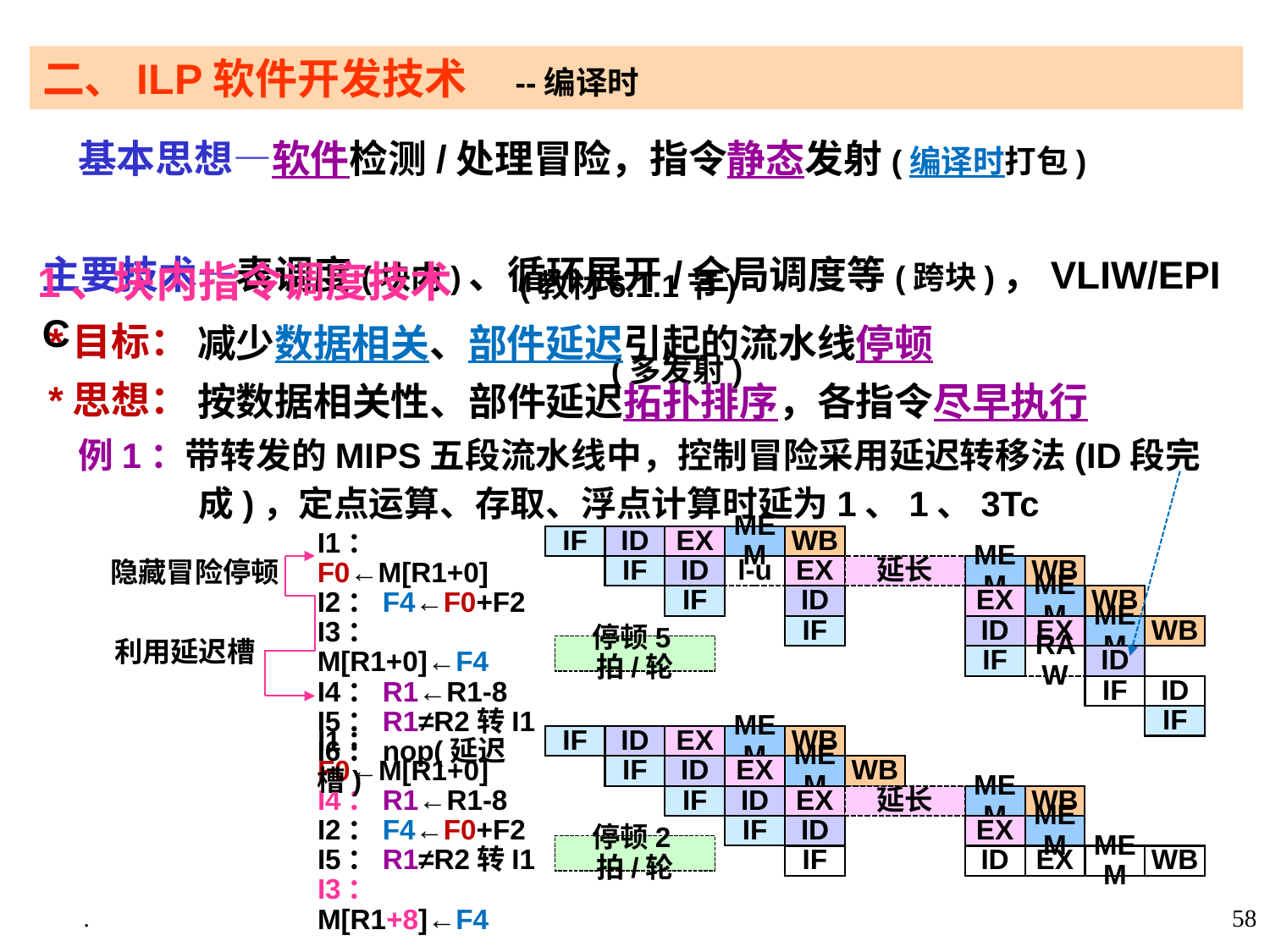

二、ILP软件开发技术    --编译时
   基本思想—软件检测/处理冒险，指令静态发射(编译时打包)
   主要技术—表调度(块内)、循环展开/全局调度等(跨块)，VLIW/EPIC
                                                                (多发射)
1、块内指令调度技术      (教材6.1.1节)
 *目标：
 *思想：
减少数据相关、部件延迟引起的流水线停顿
按数据相关性、部件延迟拓扑排序，各指令尽早执行
    例1：带转发的MIPS五段流水线中，控制冒险采用延迟转移法(ID段完成)，定点运算、存取、浮点计算时延为1、1、3Tc
I1：F0←M[R1+0]
I2：F4←F0+F2
I3：M[R1+0]←F4
I4：R1←R1-8
I5：R1≠R2转I1
I6：nop(延迟槽)
IF
MEM
ID
EX
WB
IF
l-u
MEM
ID
EX
延长
WB
IF
MEM
ID
EX
WB
IF
MEM
ID
EX
WB
IF
RAW
ID
ID
IF
IF
隐藏冒险停顿
利用延迟槽
停顿5拍/轮
I1：F0←M[R1+0]
I4：R1←R1-8
I2：F4←F0+F2
I5：R1≠R2转I1
I3：M[R1+8]←F4
IF
MEM
ID
EX
WB
IF
MEM
ID
EX
WB
IF
MEM
ID
EX
延长
WB
IF
ID
EX
MEM
IF
MEM
ID
EX
WB
停顿2拍/轮
.
58